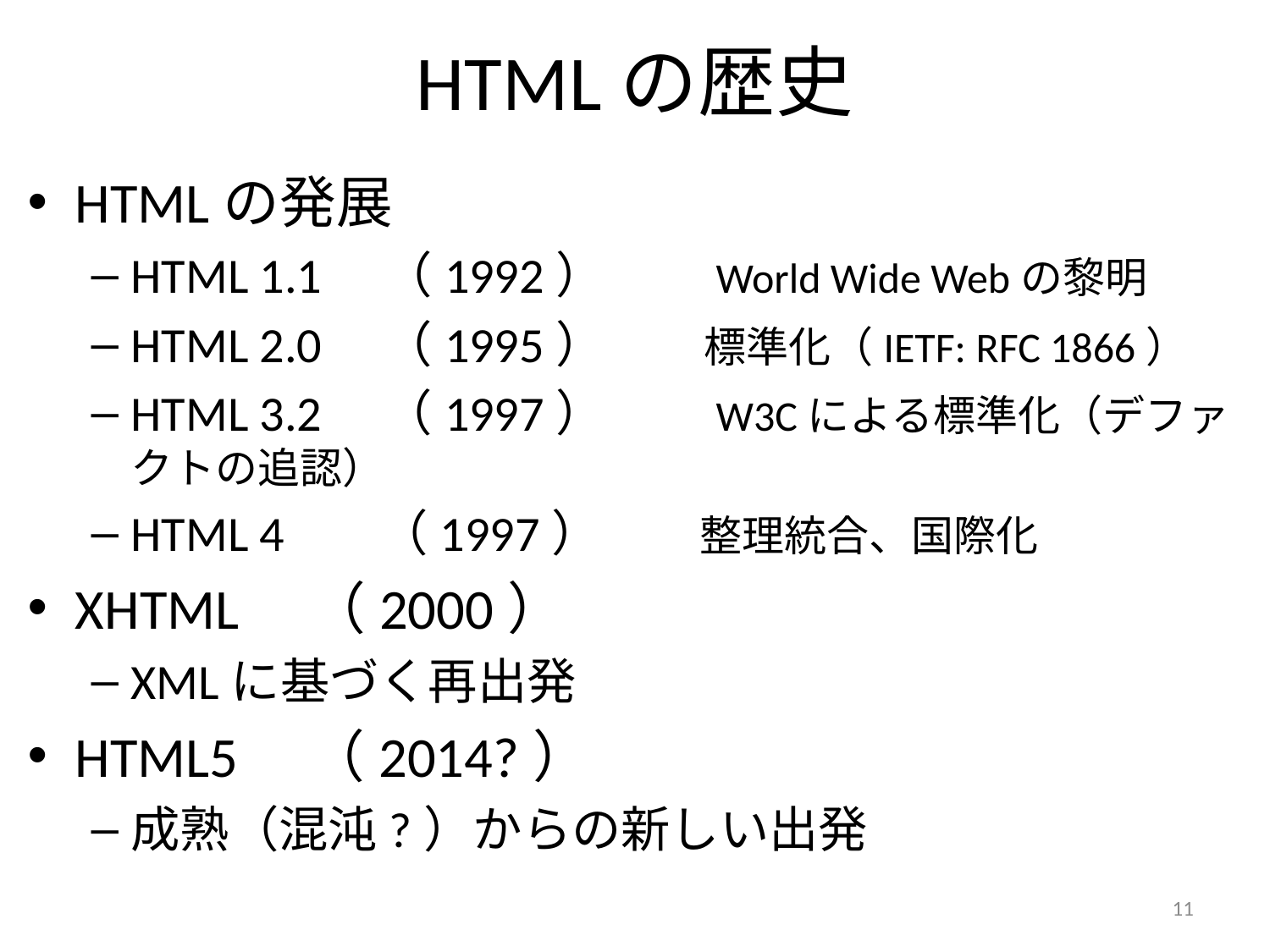

# HTMLの歴史
HTMLの発展
HTML 1.1　（1992）　　World Wide Webの黎明
HTML 2.0　（1995）　　標準化（IETF: RFC 1866）
HTML 3.2　（1997）　　W3Cによる標準化（デファクトの追認）
HTML 4 　  （1997）　　整理統合、国際化
XHTML　（2000）
XMLに基づく再出発
HTML5　（2014?）
成熟（混沌?）からの新しい出発
11